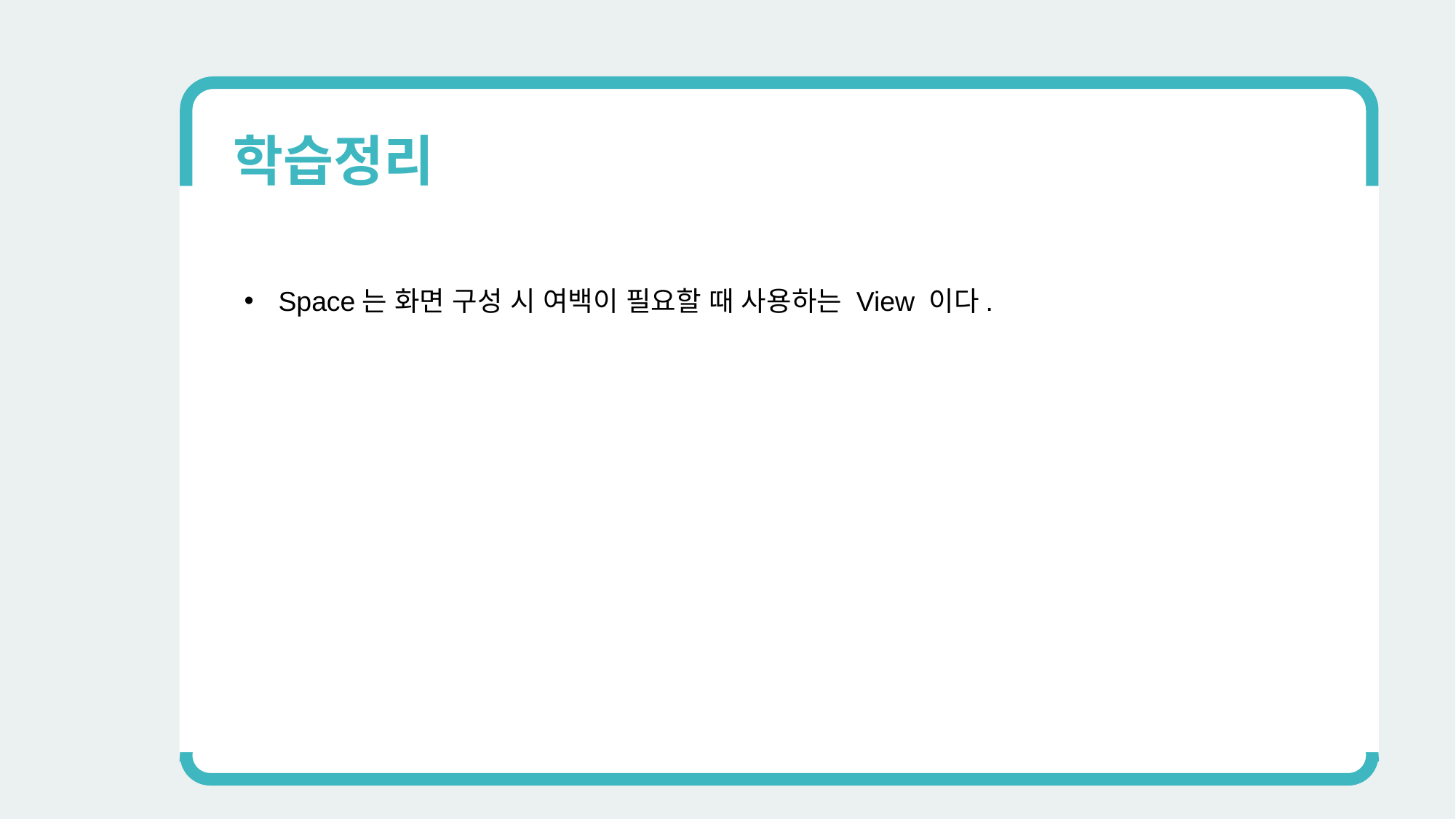

학습정리

Space는 화면 구성 시 여백이 필요할 때 사용하는 View 이다.